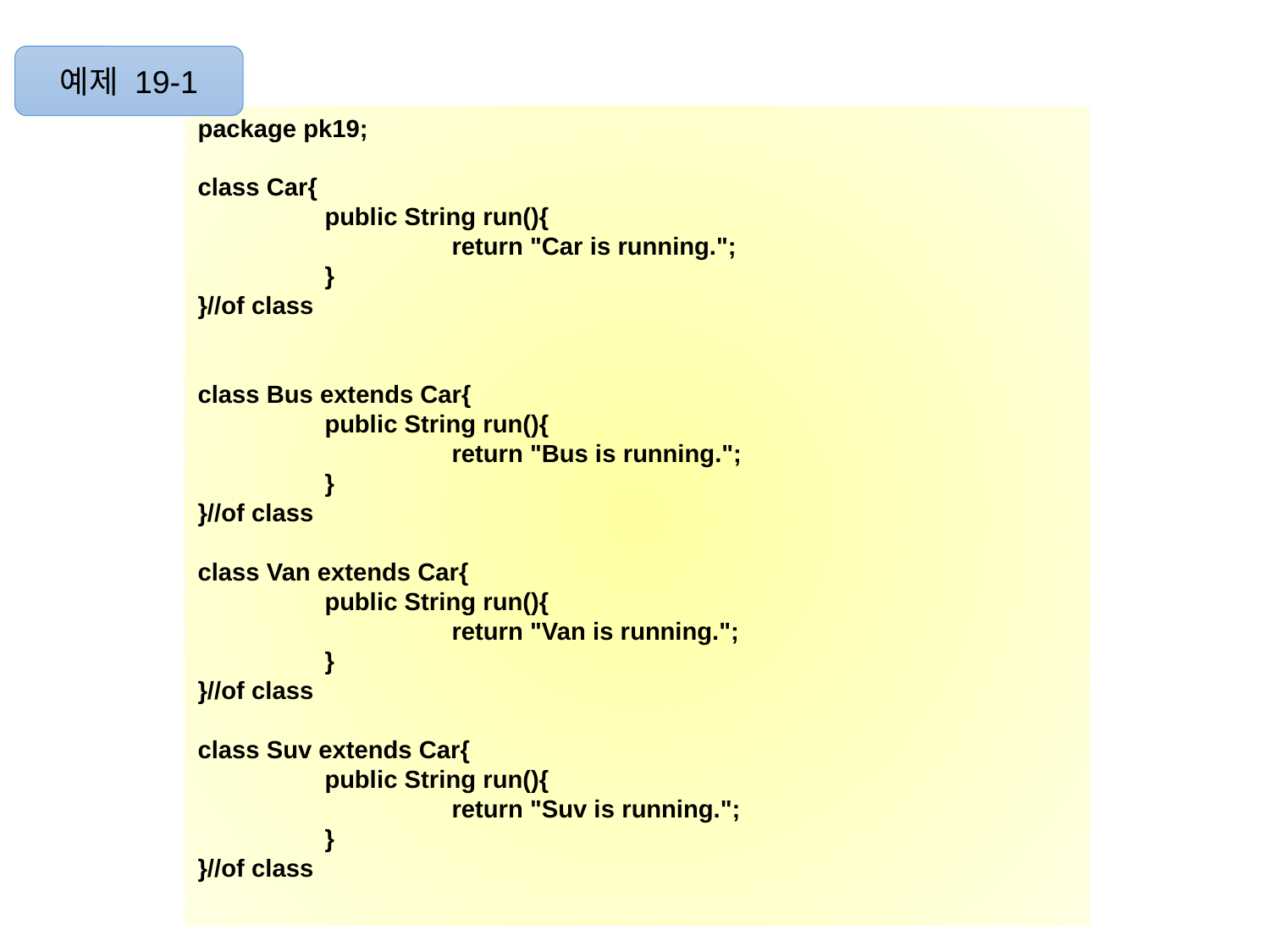

예제 19-1
package pk19;

class Car{
	public String run(){
		return "Car is running.";
	}
}//of class

class Bus extends Car{
	public String run(){
		return "Bus is running.";
	}
}//of class

class Van extends Car{
	public String run(){
		return "Van is running.";
	}
}//of class

class Suv extends Car{
	public String run(){
		return "Suv is running.";
	}
}//of class